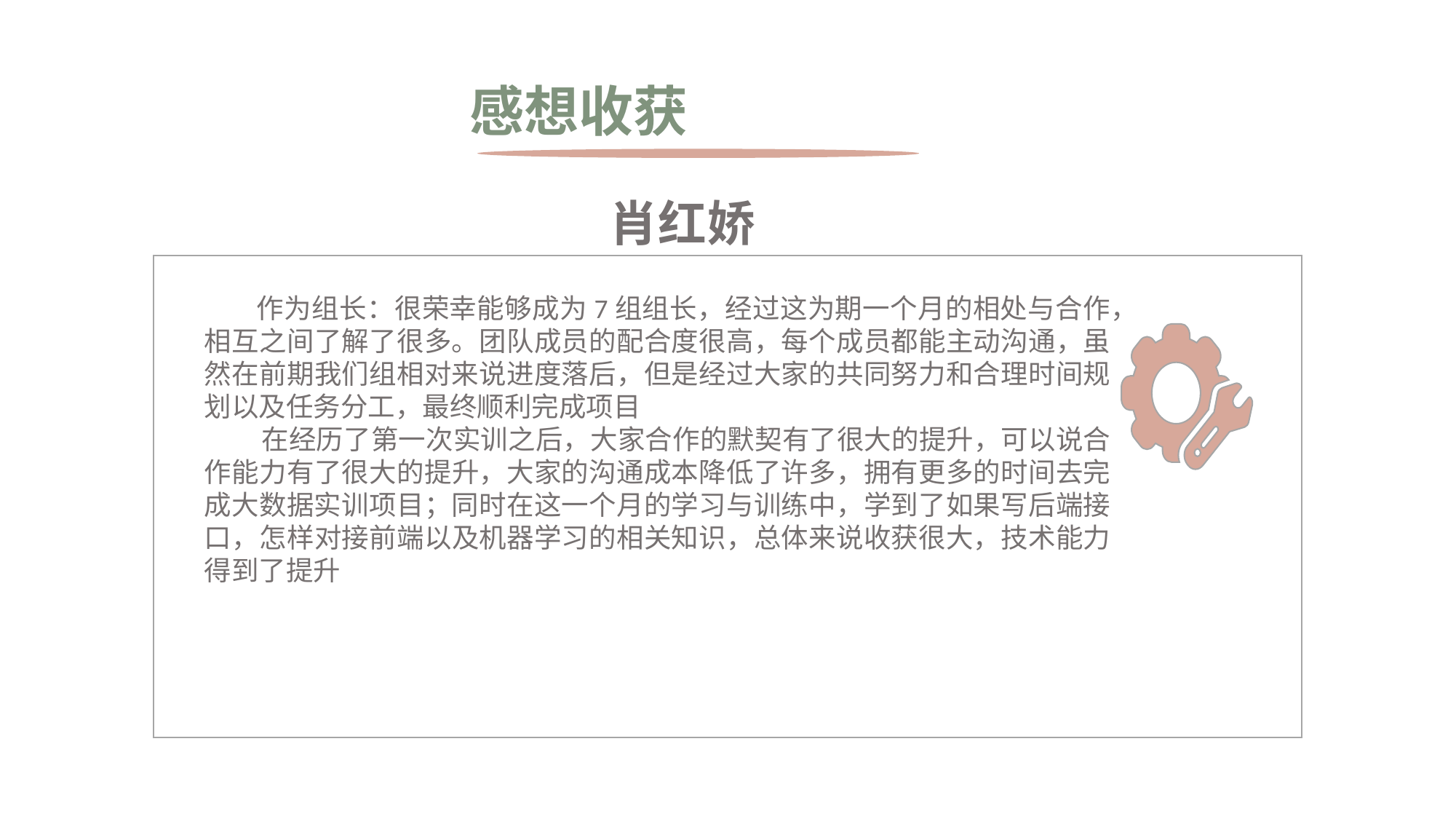

感想收获

肖红娇

       作为组长：很荣幸能够成为7组组长，经过这为期一个月的相处与合作，相互之间了解了很多。团队成员的配合度很高，每个成员都能主动沟通，虽然在前期我们组相对来说进度落后，但是经过大家的共同努力和合理时间规划以及任务分工，最终顺利完成项目
        在经历了第一次实训之后，大家合作的默契有了很大的提升，可以说合作能力有了很大的提升，大家的沟通成本降低了许多，拥有更多的时间去完成大数据实训项目；同时在这一个月的学习与训练中，学到了如果写后端接口，怎样对接前端以及机器学习的相关知识，总体来说收获很大，技术能力得到了提升